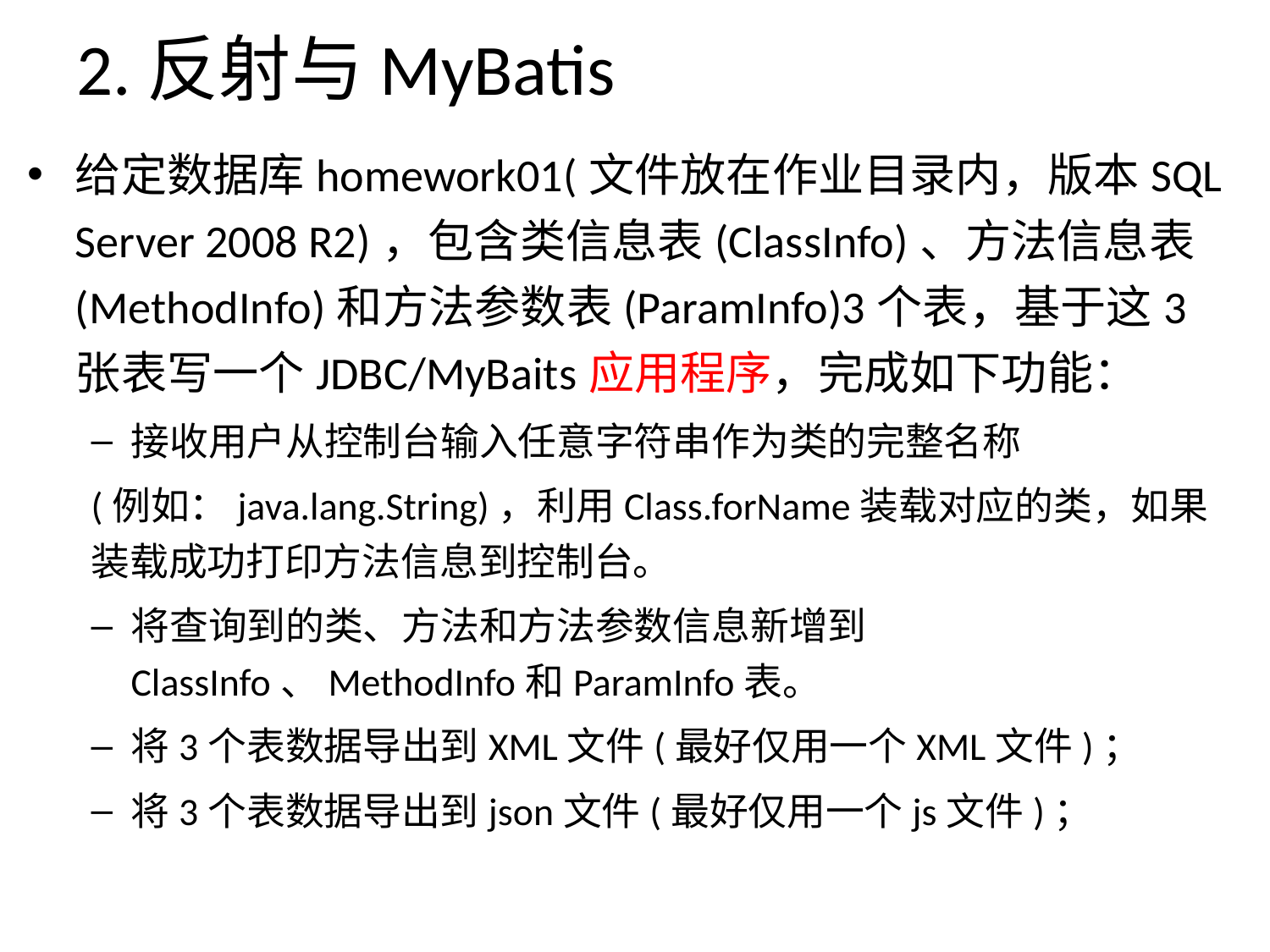

# 2.反射与MyBatis
给定数据库homework01(文件放在作业目录内，版本SQL Server 2008 R2)，包含类信息表(ClassInfo)、方法信息表(MethodInfo)和方法参数表(ParamInfo)3个表，基于这3张表写一个JDBC/MyBaits应用程序，完成如下功能：
接收用户从控制台输入任意字符串作为类的完整名称
(例如：java.lang.String)，利用Class.forName装载对应的类，如果装载成功打印方法信息到控制台。
将查询到的类、方法和方法参数信息新增到ClassInfo、MethodInfo和ParamInfo表。
将3个表数据导出到XML文件(最好仅用一个XML文件)；
将3个表数据导出到json文件(最好仅用一个js文件)；